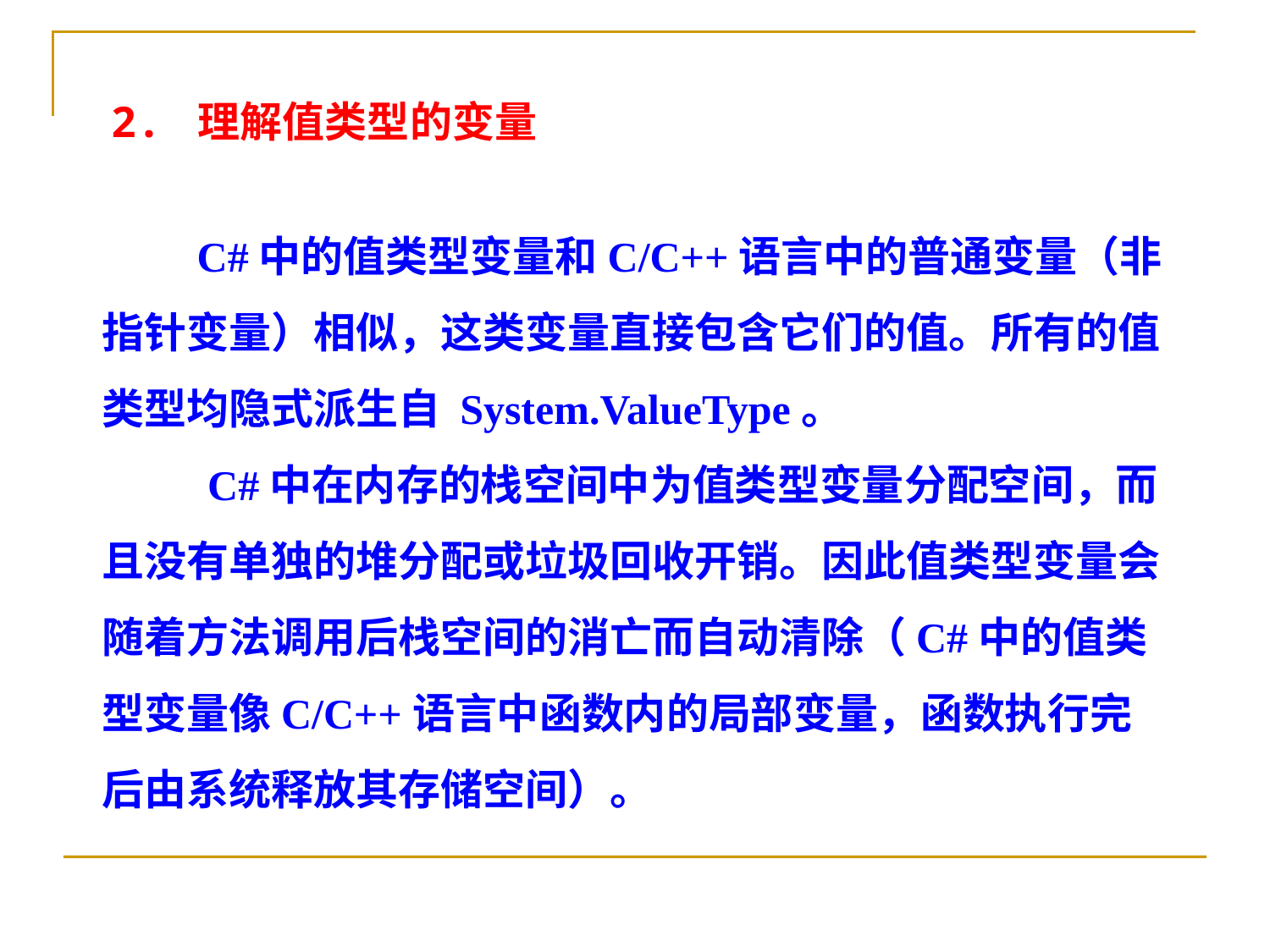

2. 理解值类型的变量
         C#中的值类型变量和C/C++语言中的普通变量（非指针变量）相似，这类变量直接包含它们的值。所有的值类型均隐式派生自 System.ValueType。
          C#中在内存的栈空间中为值类型变量分配空间，而且没有单独的堆分配或垃圾回收开销。因此值类型变量会随着方法调用后栈空间的消亡而自动清除（C#中的值类型变量像C/C++语言中函数内的局部变量，函数执行完后由系统释放其存储空间）。